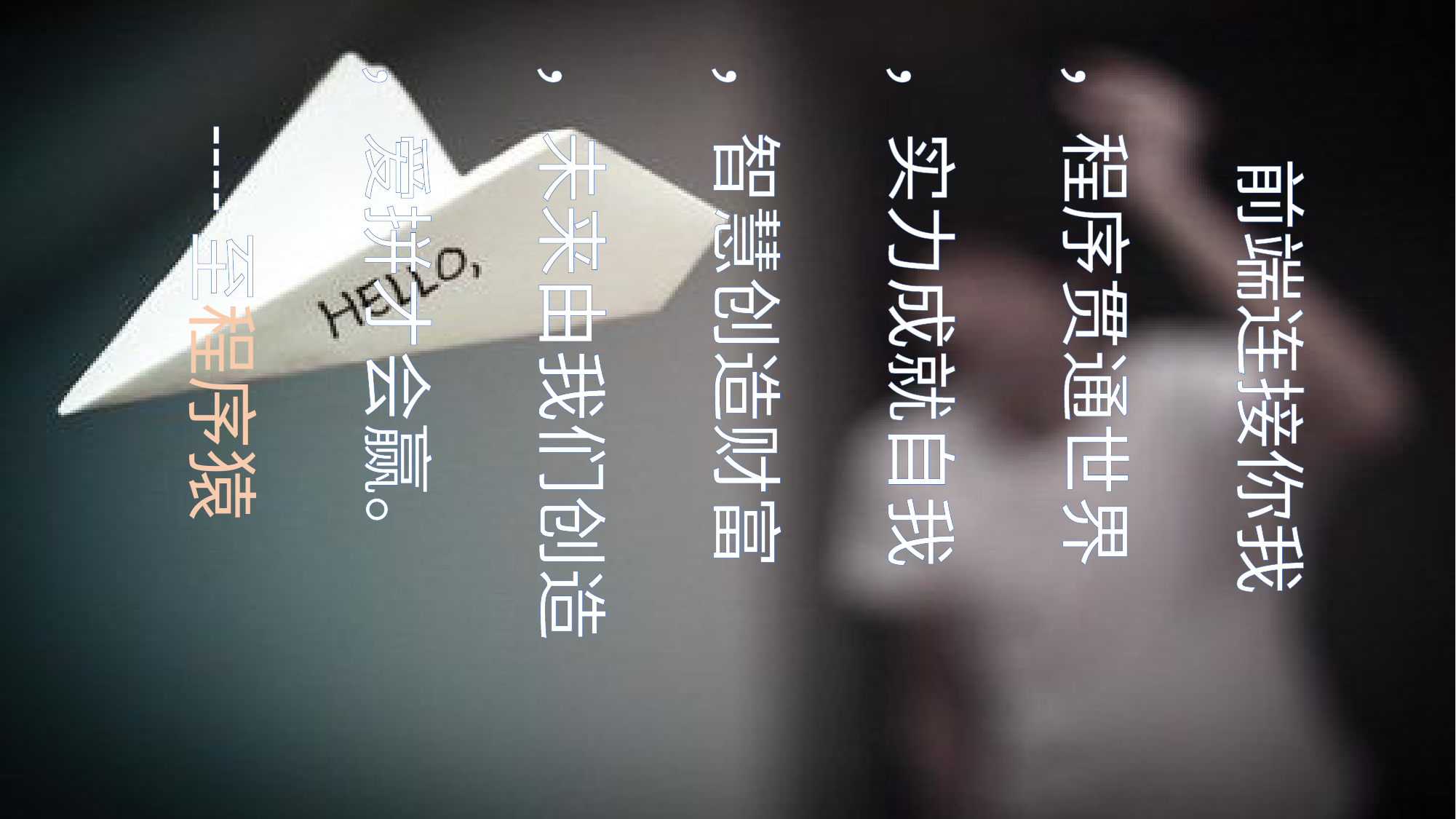

前端连接你我

，程序贯通世界

，实力成就自我

，智慧创造财富

，未来由我们创造

，爱拼才会赢。

    ----至程序猿